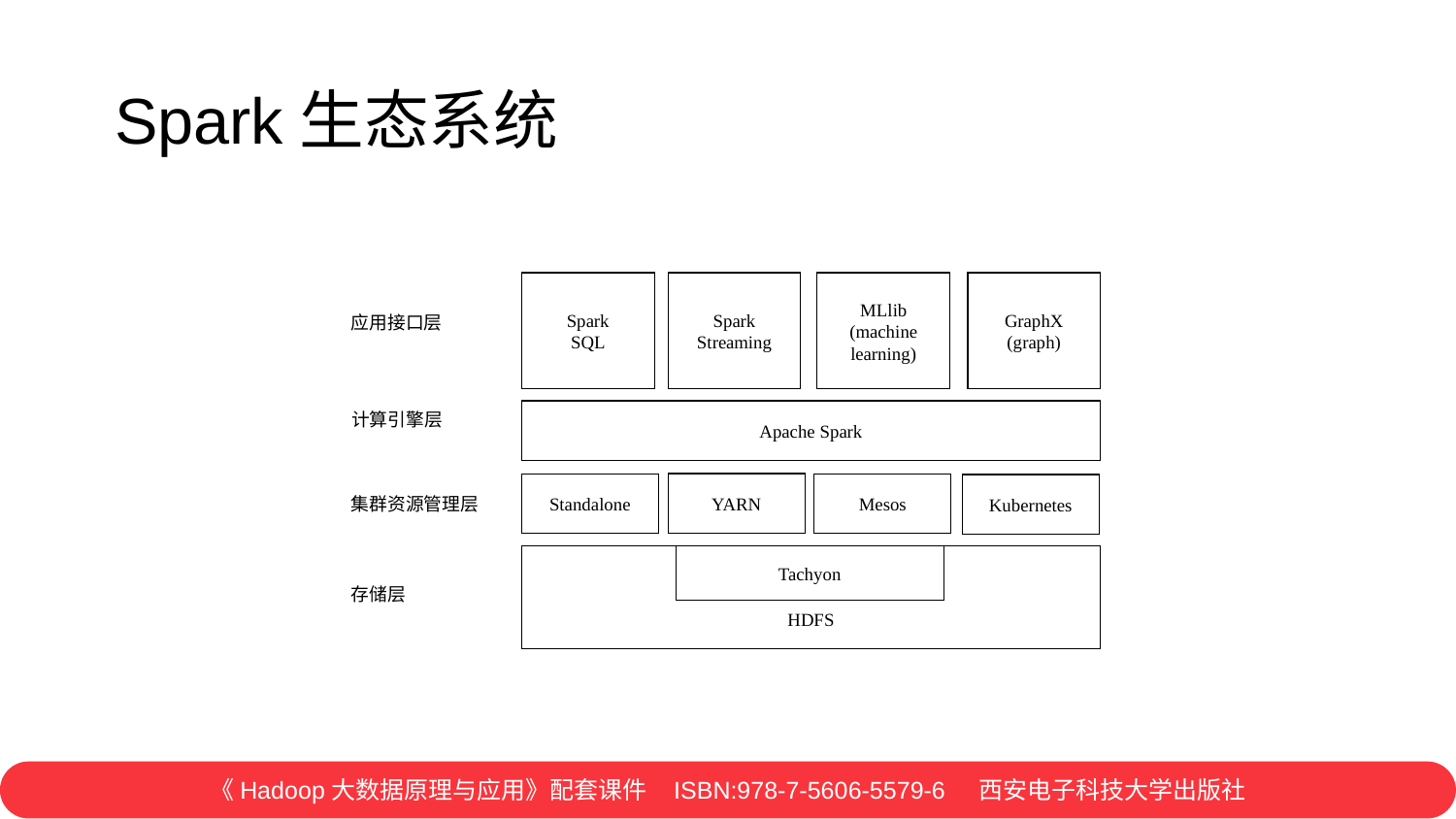

# Spark生态系统

Spark
SQL
Spark
Streaming
MLlib
(machine learning)
GraphX
(graph)
应用接口层
计算引擎层
Apache Spark
YARN
Standalone
Mesos
Kubernetes
集群资源管理层

HDFS
Tachyon
存储层